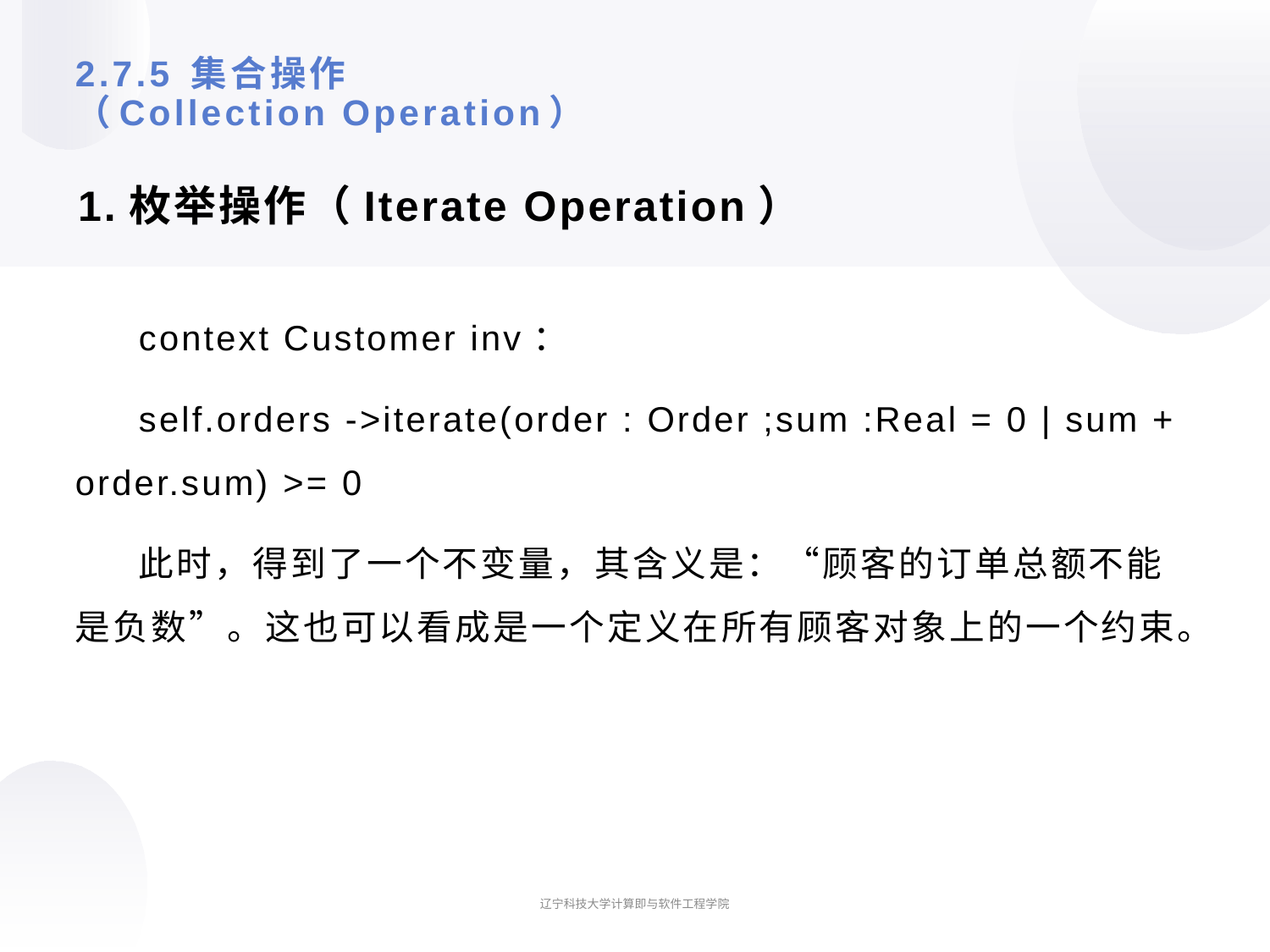

# 2.7.5 集合操作 （Collection Operation）
1.枚举操作（Iterate Operation）

context Customer inv：
self.orders ->iterate(order : Order ;sum :Real = 0 | sum + order.sum) >= 0
此时，得到了一个不变量，其含义是：“顾客的订单总额不能是负数”。这也可以看成是一个定义在所有顾客对象上的一个约束。

辽宁科技大学计算即与软件工程学院
152